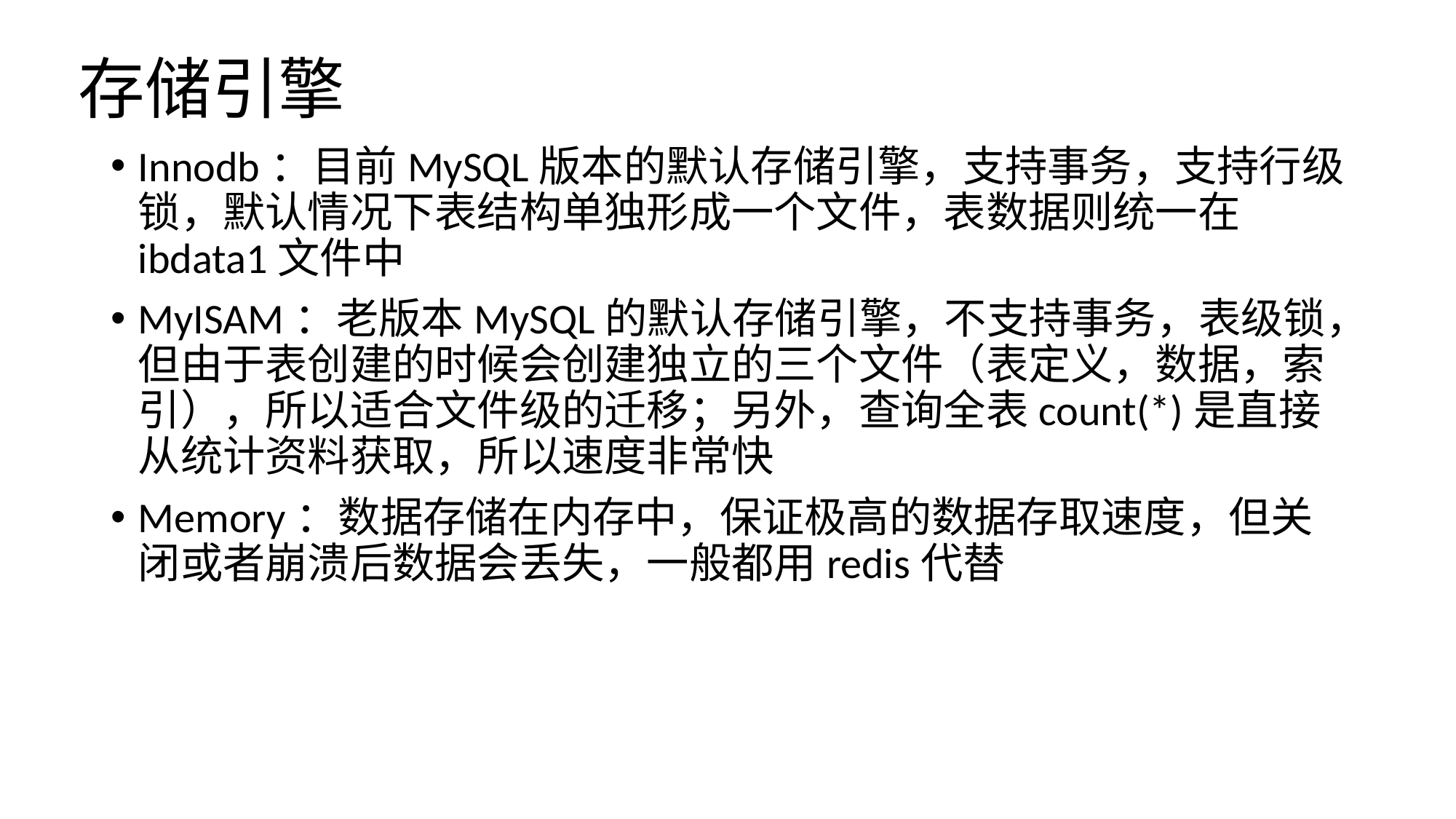

# 存储引擎
Innodb：目前MySQL版本的默认存储引擎，支持事务，支持行级锁，默认情况下表结构单独形成一个文件，表数据则统一在ibdata1文件中
MyISAM：老版本MySQL的默认存储引擎，不支持事务，表级锁，但由于表创建的时候会创建独立的三个文件（表定义，数据，索引），所以适合文件级的迁移；另外，查询全表count(*)是直接从统计资料获取，所以速度非常快
Memory：数据存储在内存中，保证极高的数据存取速度，但关闭或者崩溃后数据会丢失，一般都用redis代替